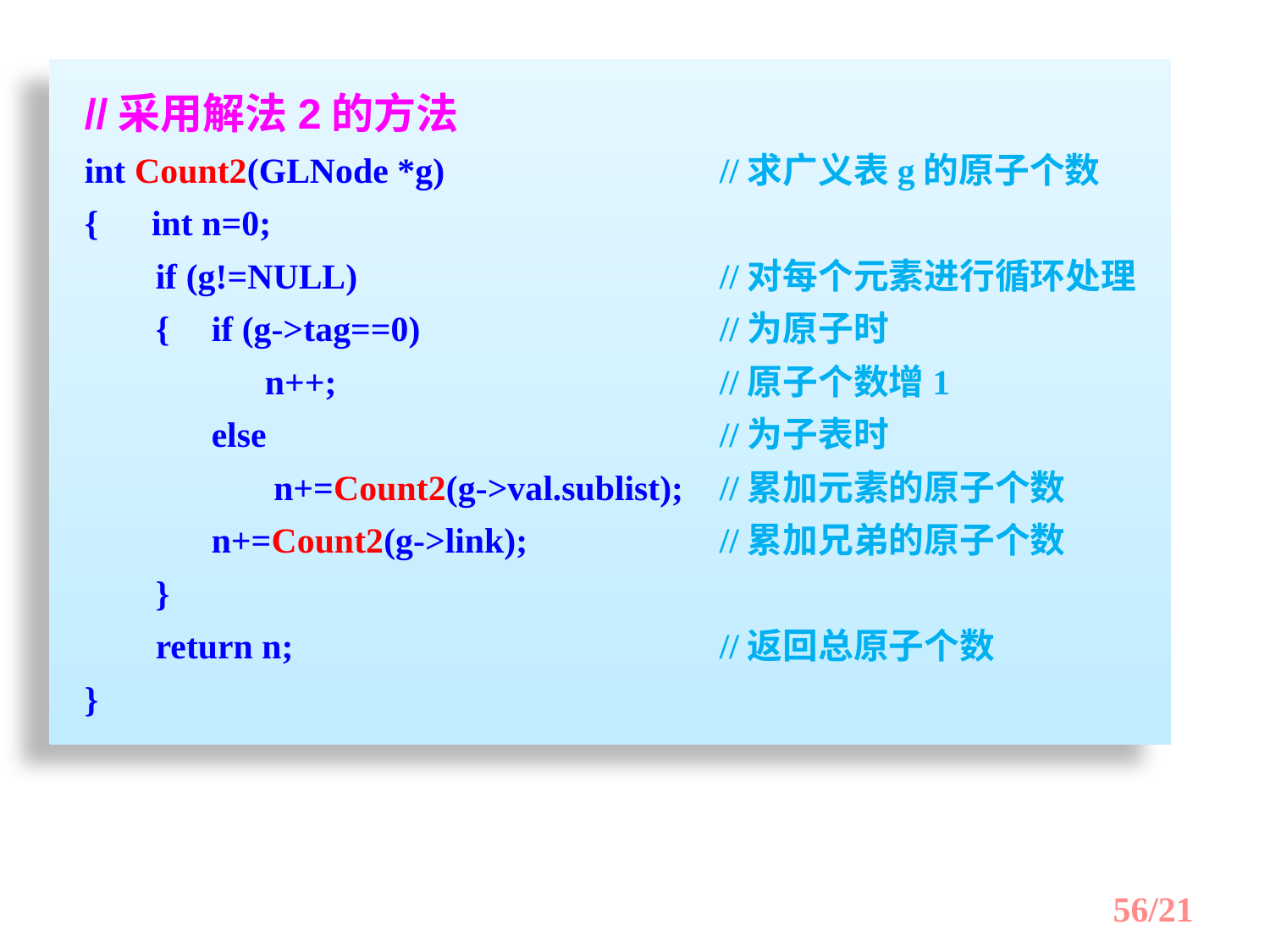

//采用解法2的方法
int Count2(GLNode *g)			//求广义表g的原子个数
{      int n=0;
        if (g!=NULL)			//对每个元素进行循环处理
        {	if (g->tag==0)			//为原子时
	      n++;				//原子个数增1
	else				//为子表时
	       n+=Count2(g->val.sublist);	//累加元素的原子个数
	n+=Count2(g->link);		//累加兄弟的原子个数
        }
        return n;				//返回总原子个数
}
56